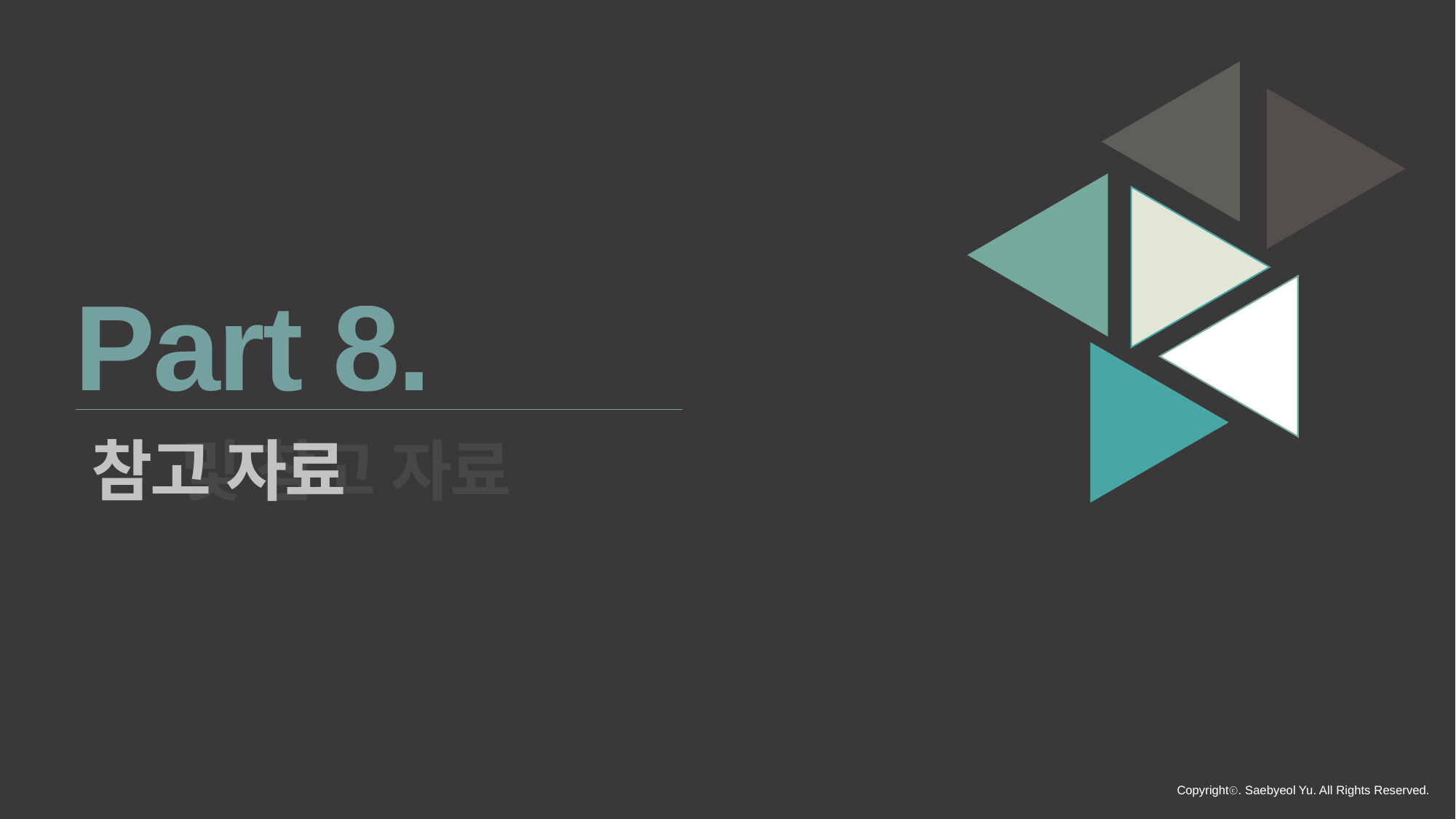

Part 8.
참고 자료
및 참고 자료
Copyrightⓒ. Saebyeol Yu. All Rights Reserved.